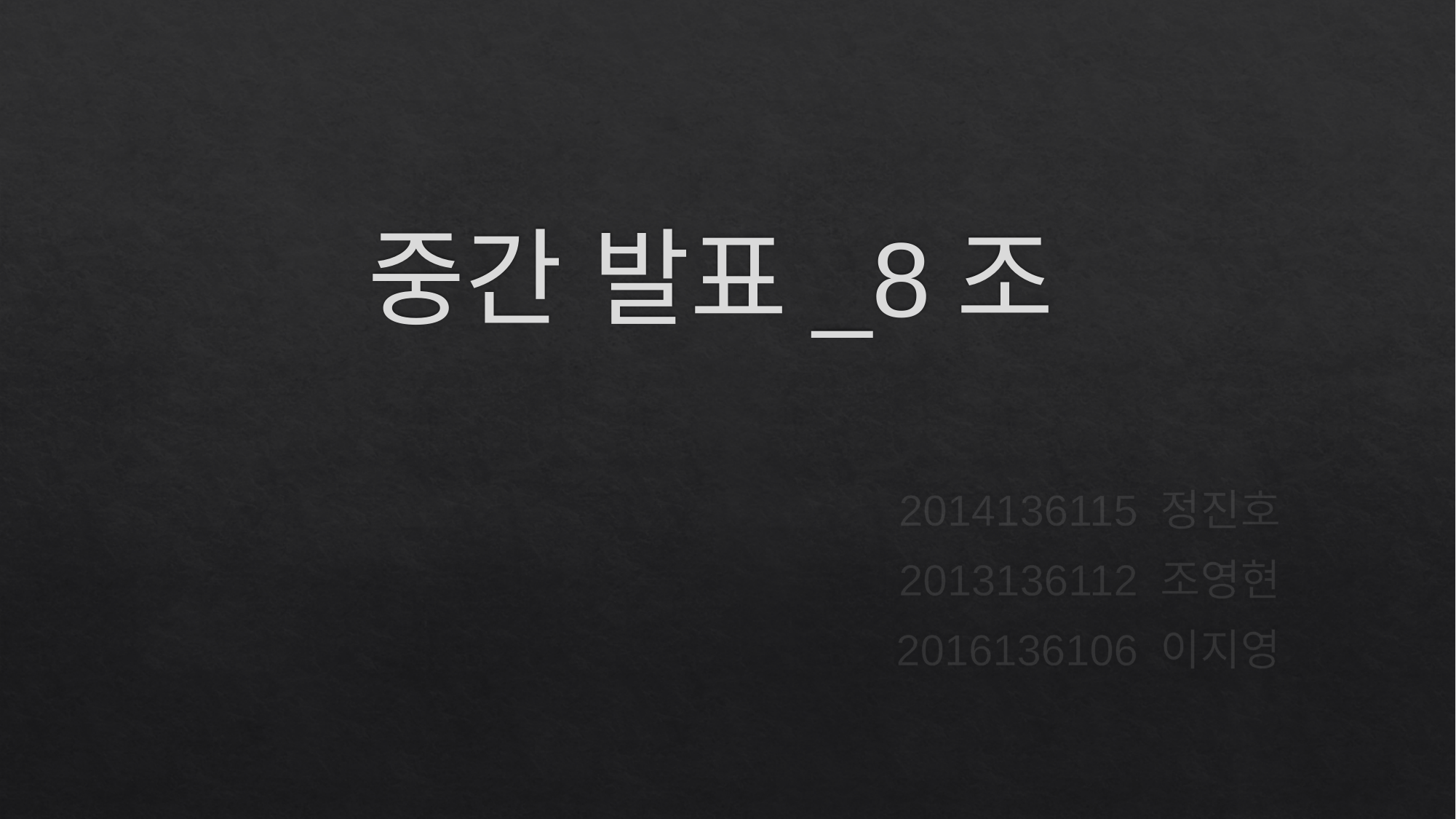

# 중간 발표_8조

2014136115 정진호
2013136112 조영현
2016136106 이지영